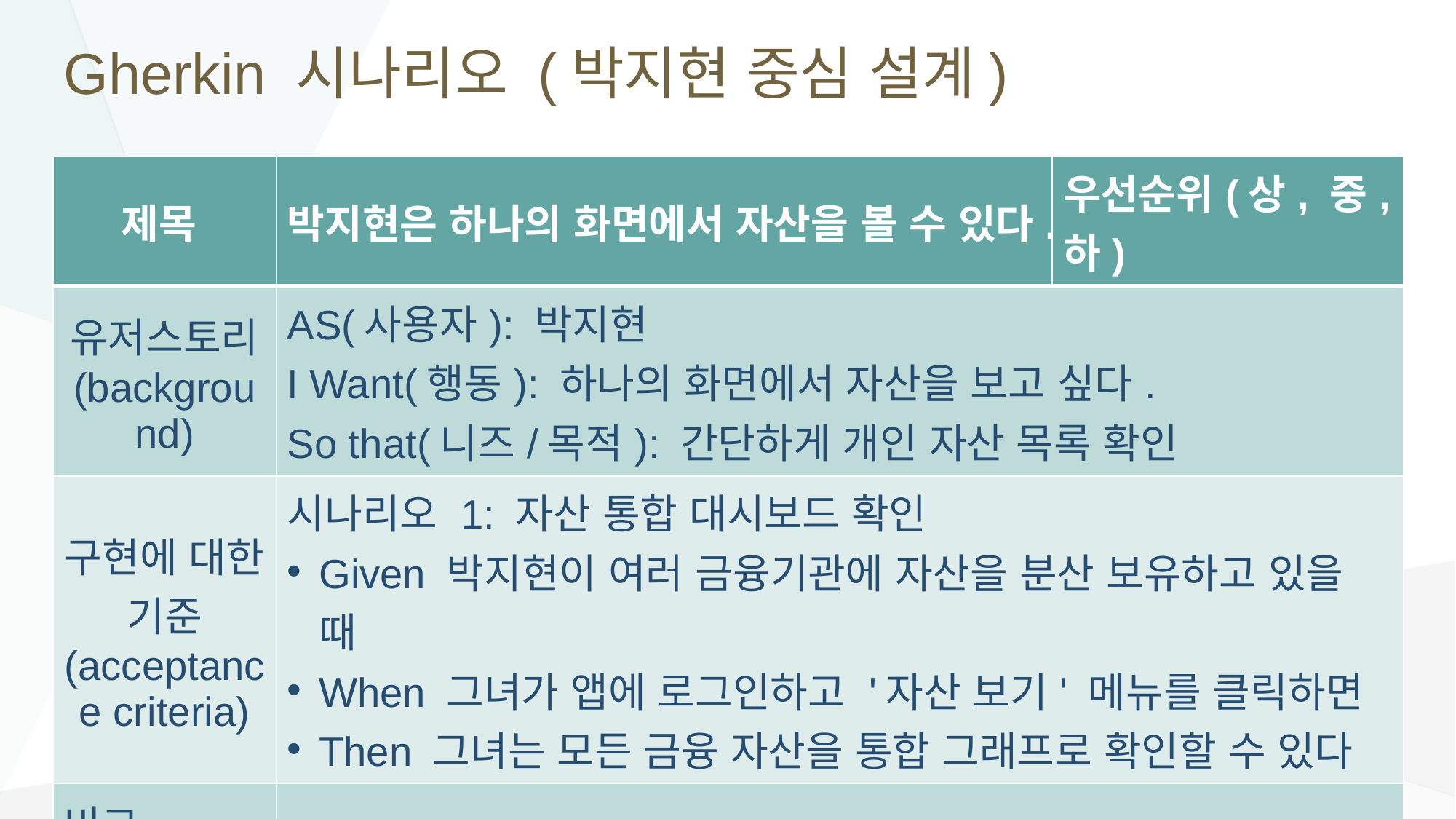

# Gherkin 시나리오 (박지현 중심 설계)

| 제목 | 박지현은 하나의 화면에서 자산을 볼 수 있다. | 우선순위(상, 중, 하) |
| --- | --- | --- |
| 유저스토리 (background) | AS(사용자): 박지현 I Want(행동): 하나의 화면에서 자산을 보고 싶다. So that(니즈/목적): 간단하게 개인 자산 목록 확인 |  |
| 구현에 대한 기준 (acceptance criteria) | 시나리오 1: 자산 통합 대시보드 확인 Given 박지현이 여러 금융기관에 자산을 분산 보유하고 있을 때 When 그녀가 앱에 로그인하고 '자산 보기' 메뉴를 클릭하면 Then 그녀는 모든 금융 자산을 통합 그래프로 확인할 수 있다 |  |
| 비고 |  |  |